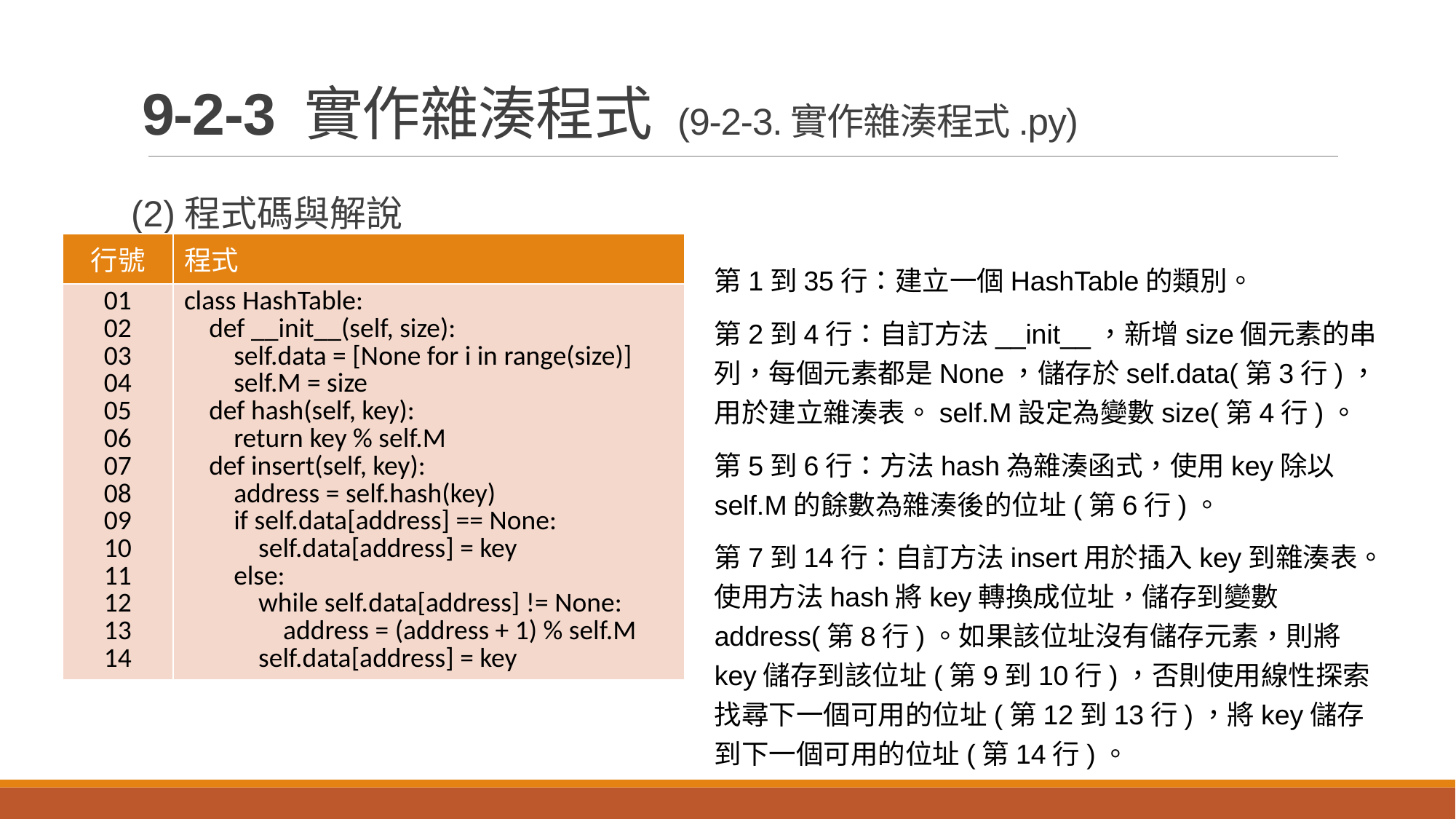

# 9-2-3 實作雜湊程式 (9-2-3.實作雜湊程式.py)
(2)程式碼與解說

| 行號 | 程式 |
| --- | --- |
| 01 02 03 04 05 06 07 08 09 10 11 12 13 14 | class HashTable: def \_\_init\_\_(self, size): self.data = [None for i in range(size)] self.M = size def hash(self, key): return key % self.M def insert(self, key): address = self.hash(key) if self.data[address] == None: self.data[address] = key else: while self.data[address] != None: address = (address + 1) % self.M self.data[address] = key |
第1到35行：建立一個HashTable的類別。
第2到4行：自訂方法__init__，新增size個元素的串列，每個元素都是None，儲存於self.data(第3行)，用於建立雜湊表。self.M設定為變數size(第4行)。
第5到6行：方法hash為雜湊函式，使用key除以self.M的餘數為雜湊後的位址(第6行)。
第7到14行：自訂方法insert用於插入key到雜湊表。使用方法hash將key轉換成位址，儲存到變數address(第8行)。如果該位址沒有儲存元素，則將key儲存到該位址(第9到10行)，否則使用線性探索找尋下一個可用的位址(第12到13行)，將key儲存到下一個可用的位址(第14行)。